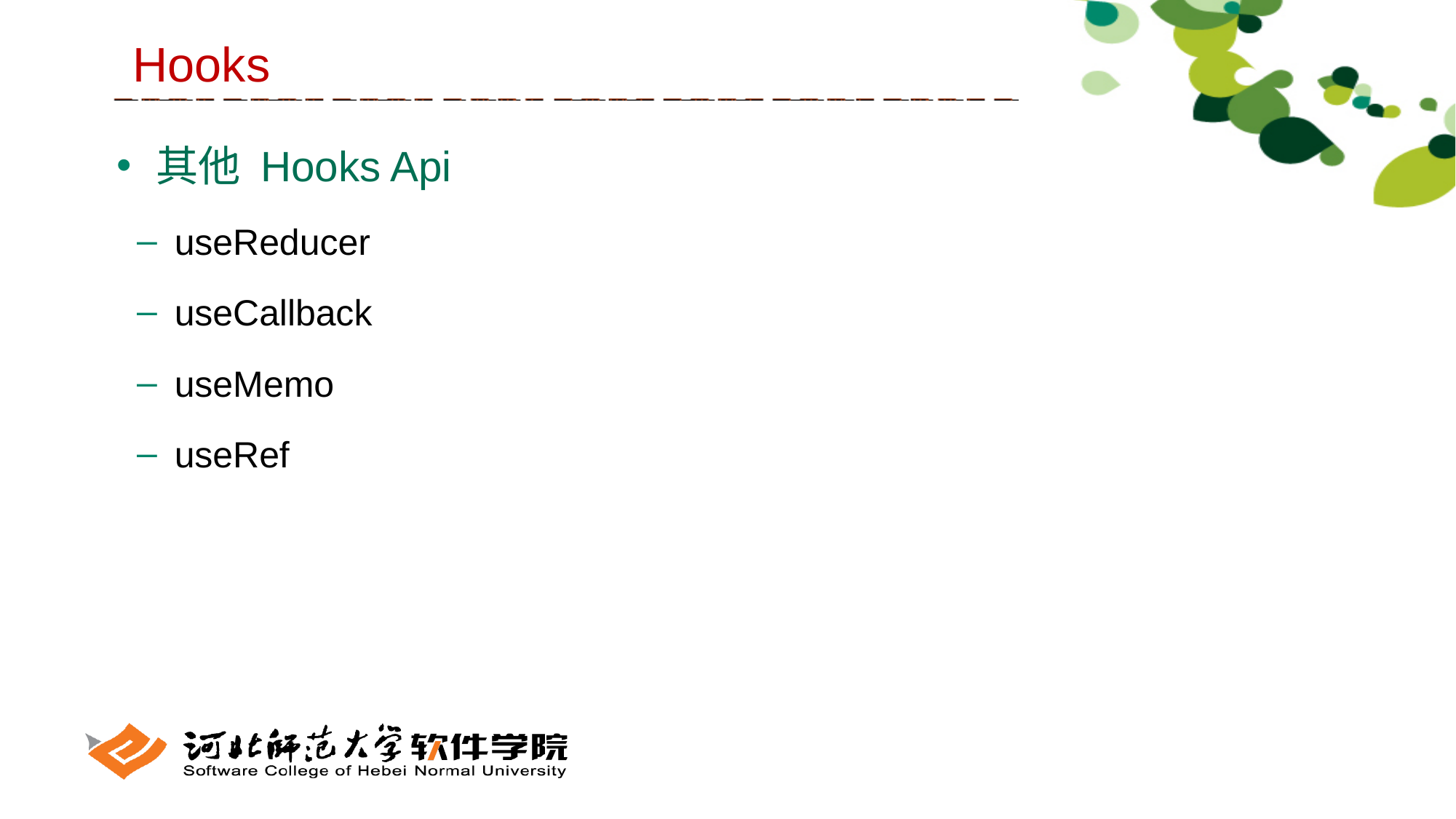

Hooks
 其他 Hooks Api
 useReducer
 useCallback
 useMemo
 useRef